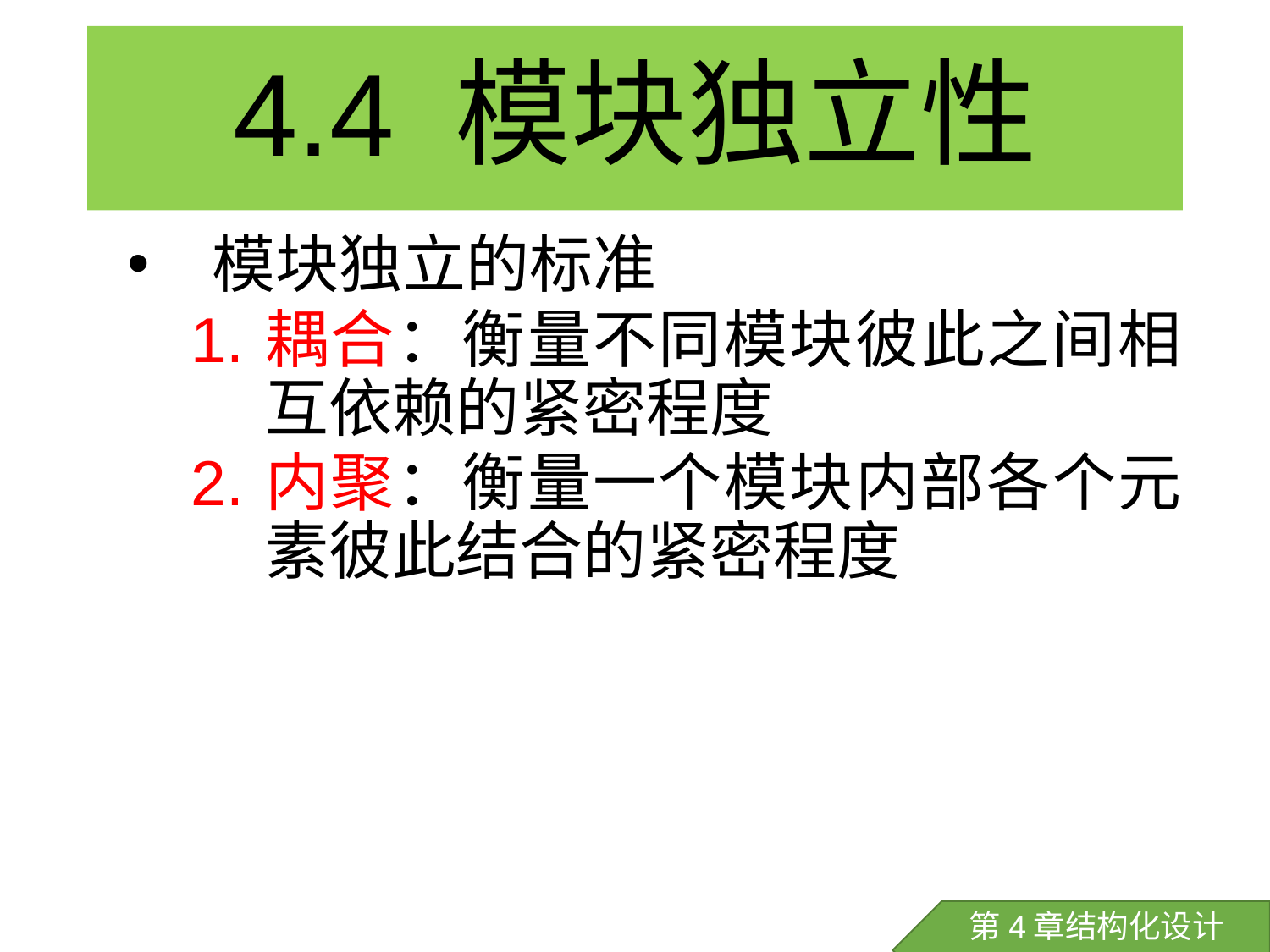

# 4.4 模块独立性
模块独立的标准
耦合：衡量不同模块彼此之间相互依赖的紧密程度
内聚：衡量一个模块内部各个元素彼此结合的紧密程度
26
第4章结构化设计